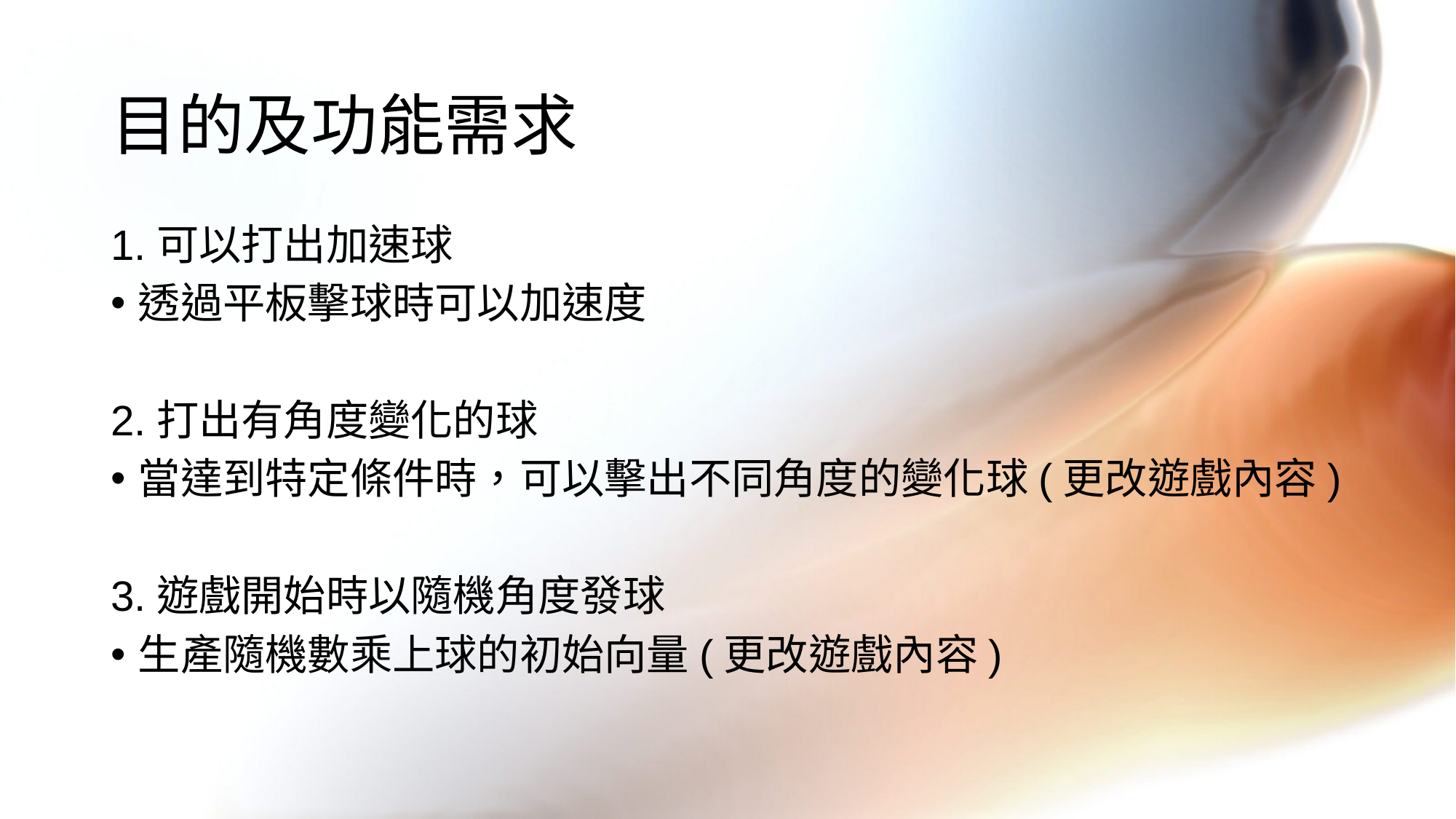

# 目的及功能需求
1.可以打出加速球
透過平板擊球時可以加速度

2.打出有角度變化的球
當達到特定條件時，可以擊出不同角度的變化球(更改遊戲內容)

3.遊戲開始時以隨機角度發球
生產隨機數乘上球的初始向量(更改遊戲內容)